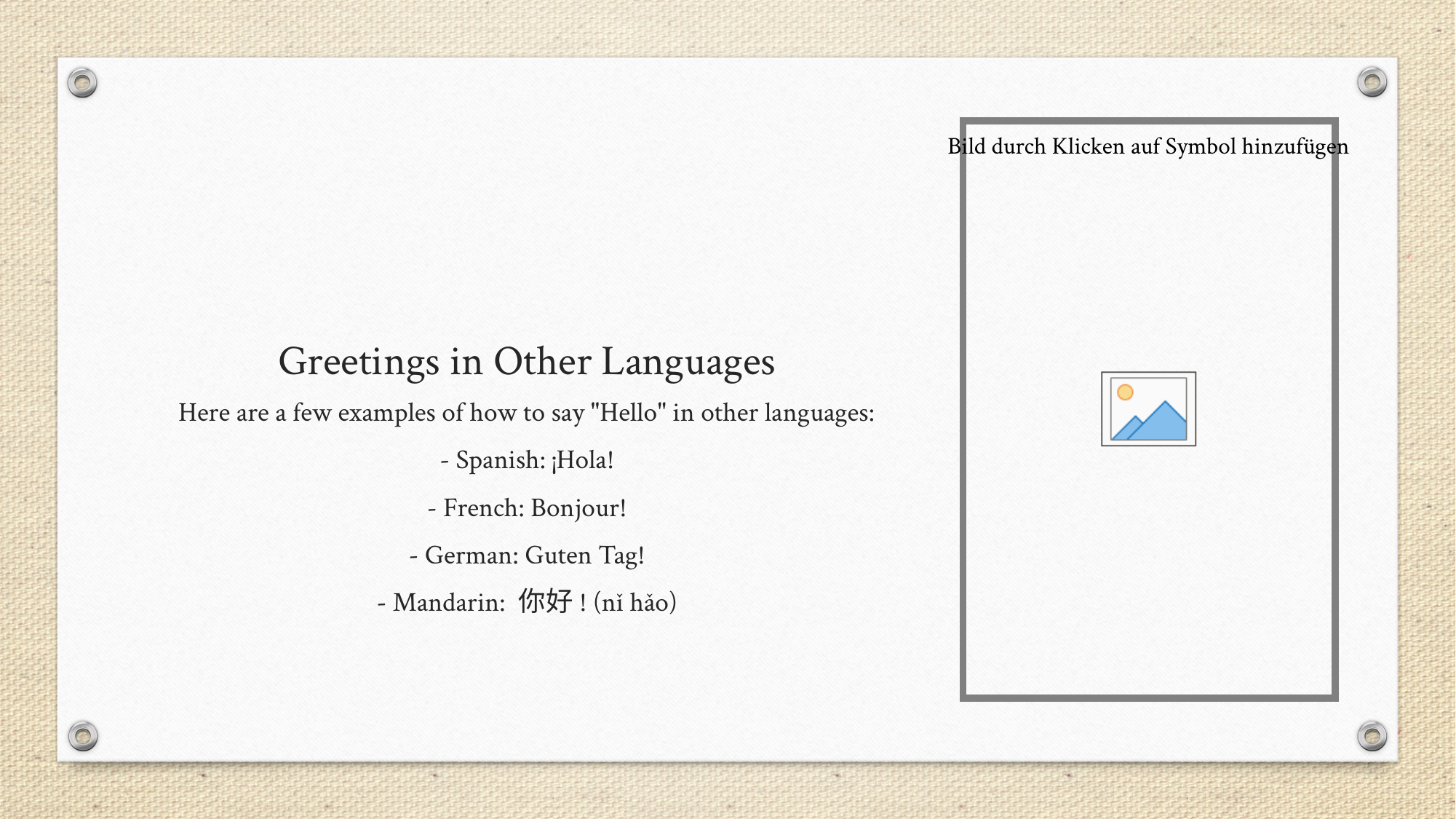

# Greetings in Other Languages
Here are a few examples of how to say "Hello" in other languages:
- Spanish: ¡Hola!
- French: Bonjour!
- German: Guten Tag!
- Mandarin: 你好! (nǐ hǎo)